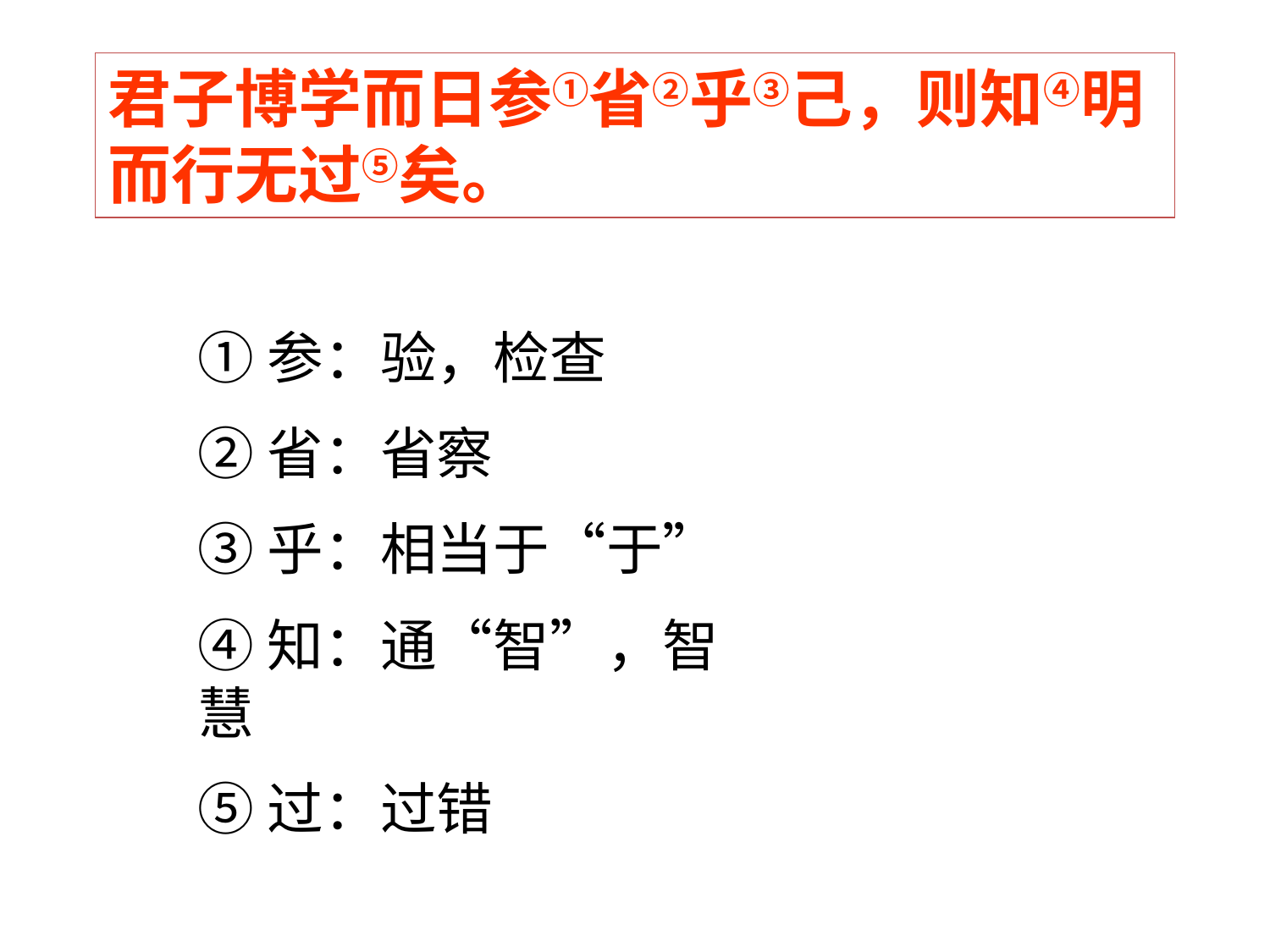

君子博学而日参①省②乎③己，则知④明而行无过⑤矣。
①参：验，检查
②省：省察
③乎：相当于“于”
④知：通“智”，智慧
⑤过：过错